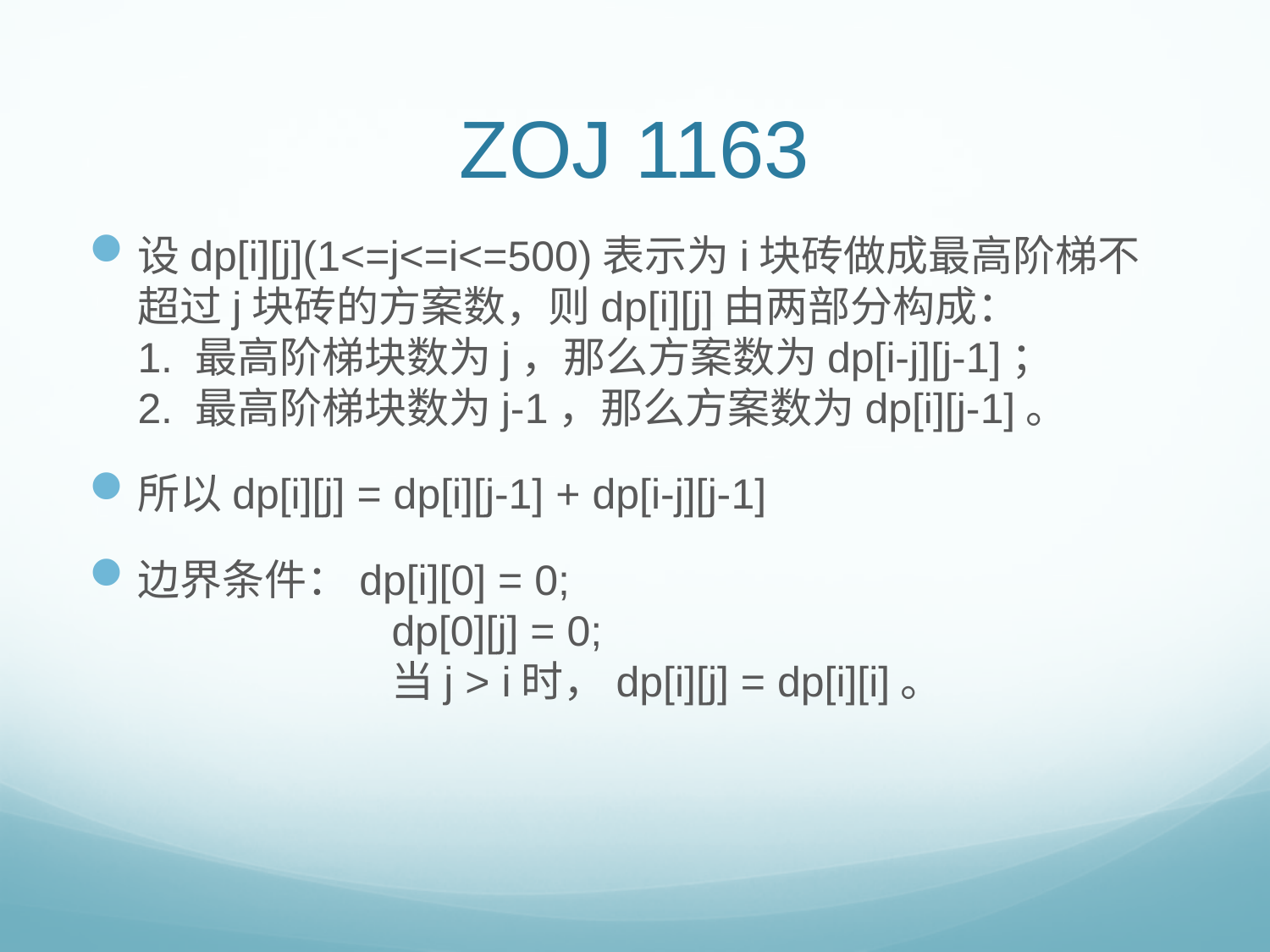

# ZOJ 1163
设dp[i][j](1<=j<=i<=500)表示为i块砖做成最高阶梯不超过j块砖的方案数，则dp[i][j]由两部分构成：
1. 最高阶梯块数为j，那么方案数为dp[i-j][j-1]；
2. 最高阶梯块数为j-1，那么方案数为dp[i][j-1]。
所以dp[i][j] = dp[i][j-1] + dp[i-j][j-1]
边界条件：dp[i][0] = 0;
		dp[0][j] = 0;
		当j > i时，dp[i][j] = dp[i][i]。